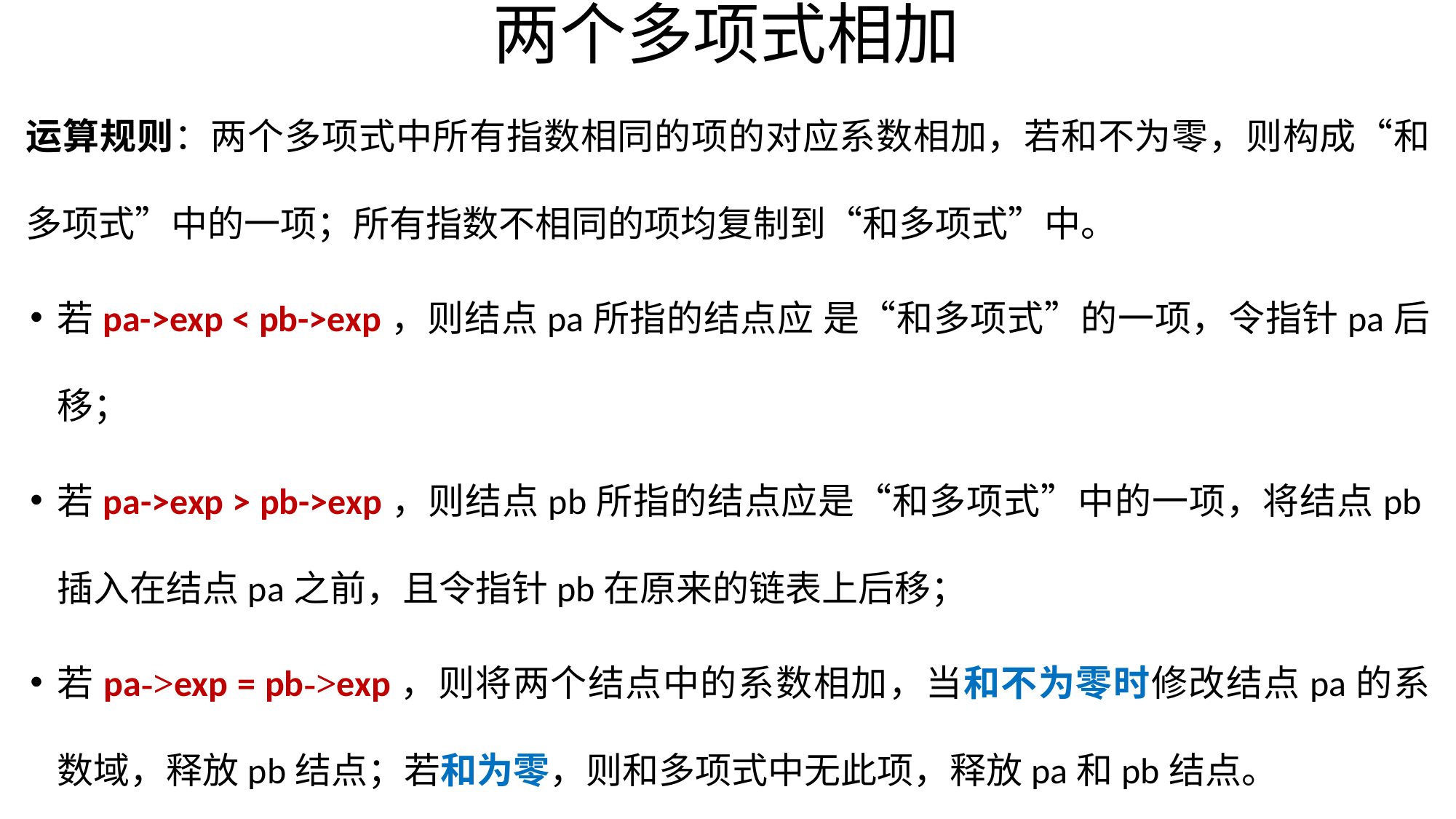

# 两个多项式相加
运算规则：两个多项式中所有指数相同的项的对应系数相加，若和不为零，则构成“和多项式”中的一项；所有指数不相同的项均复制到“和多项式”中。
若pa->exp < pb->exp，则结点pa所指的结点应 是“和多项式”的一项，令指针pa后移；
若pa->exp > pb->exp，则结点pb所指的结点应是“和多项式”中的一项，将结点pb插入在结点pa之前，且令指针pb在原来的链表上后移；
若pa->exp = pb->exp，则将两个结点中的系数相加，当和不为零时修改结点pa的系数域，释放pb结点；若和为零，则和多项式中无此项，释放pa和pb结点。
74